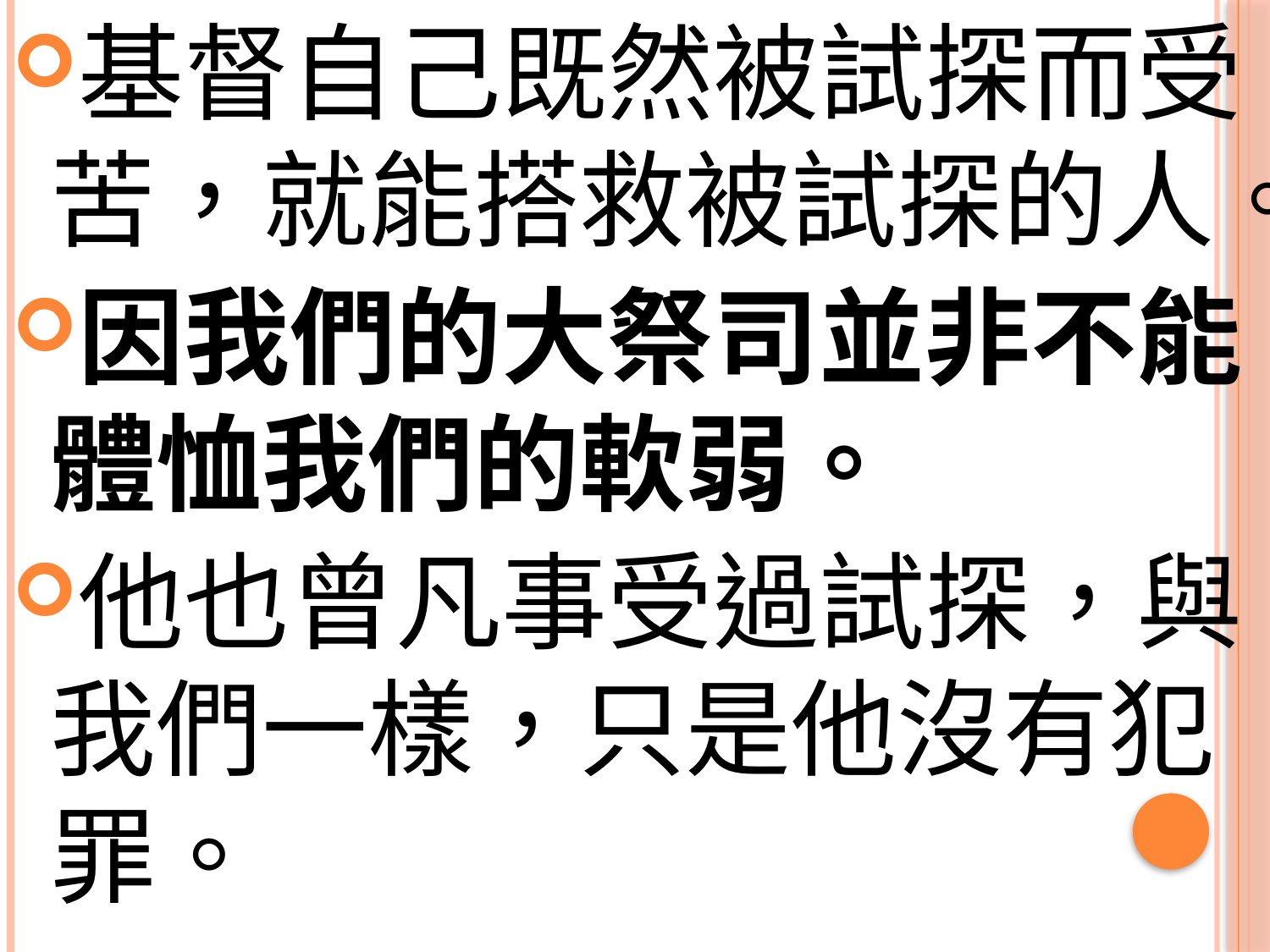

基督自己既然被試探而受苦，就能搭救被試探的人。
因我們的大祭司並非不能體恤我們的軟弱。
他也曾凡事受過試探，與我們一樣，只是他沒有犯罪。